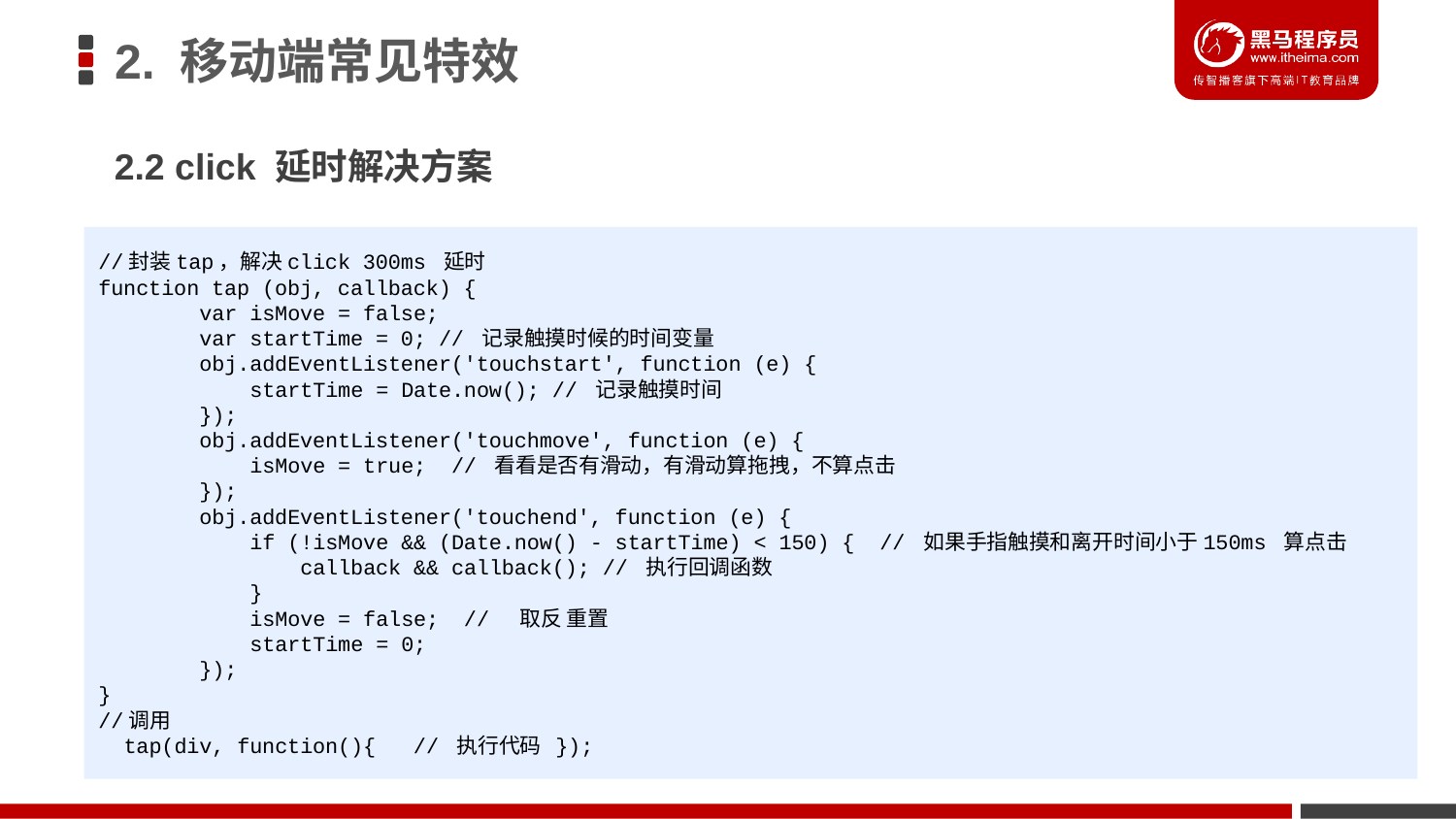

# 2. 移动端常见特效
2.2 click 延时解决方案
//封装tap，解决click 300ms 延时
function tap (obj, callback) {
        var isMove = false;
        var startTime = 0; // 记录触摸时候的时间变量
        obj.addEventListener('touchstart', function (e) {
            startTime = Date.now(); // 记录触摸时间
        });
        obj.addEventListener('touchmove', function (e) {
            isMove = true;  // 看看是否有滑动，有滑动算拖拽，不算点击
        });
        obj.addEventListener('touchend', function (e) {
            if (!isMove && (Date.now() - startTime) < 150) {  // 如果手指触摸和离开时间小于150ms 算点击
                callback && callback(); // 执行回调函数
            }
            isMove = false;  //  取反 重置
            startTime = 0;
        });
}
//调用
  tap(div, function(){   // 执行代码  });